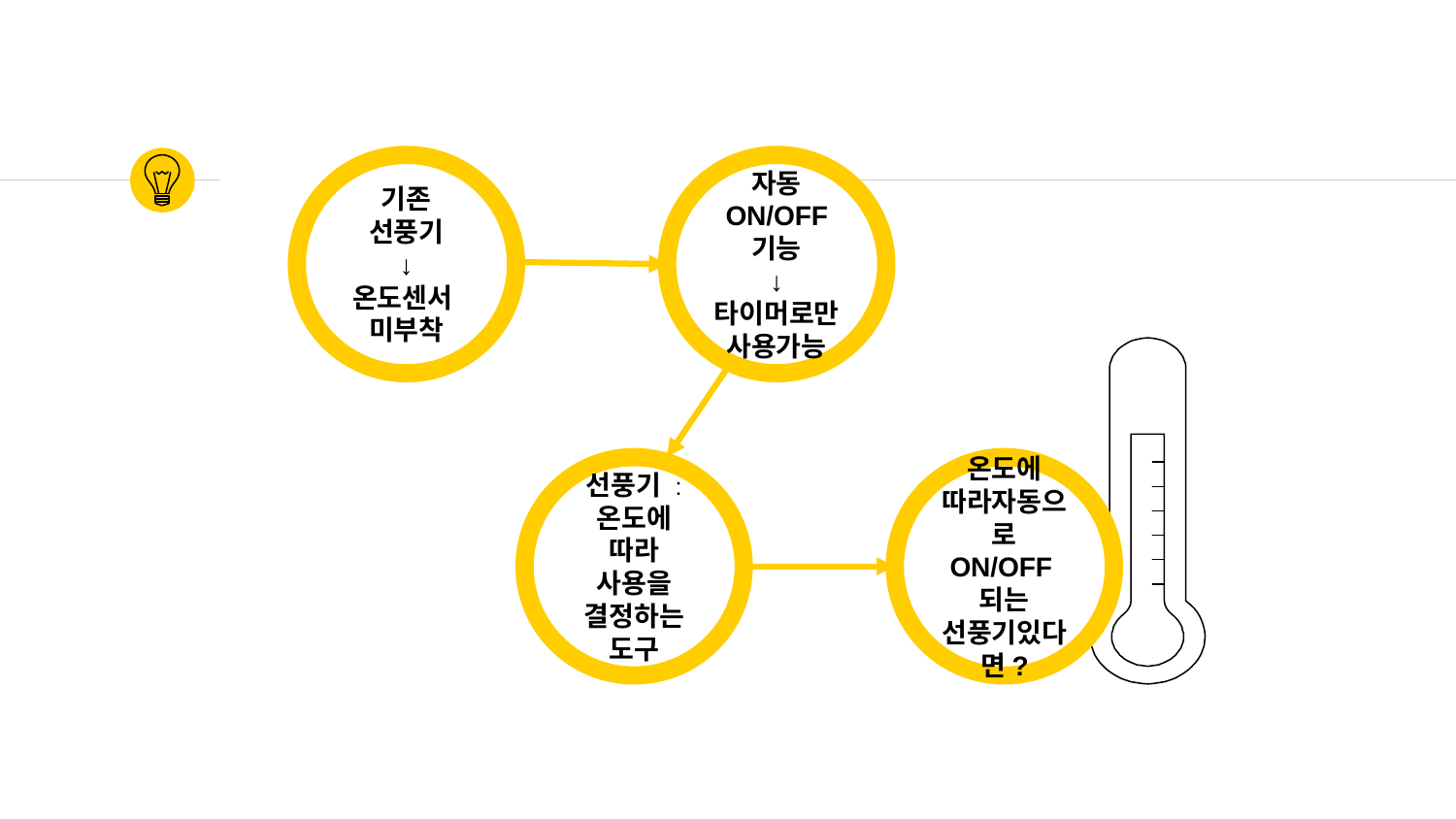

기존 선풍기
↓
온도센서
미부착
자동 ON/OFF 기능
↓
타이머로만 사용가능

선풍기 :
온도에 따라 사용을 결정하는 도구
온도에 따라자동으로 ON/OFF되는 선풍기있다면?